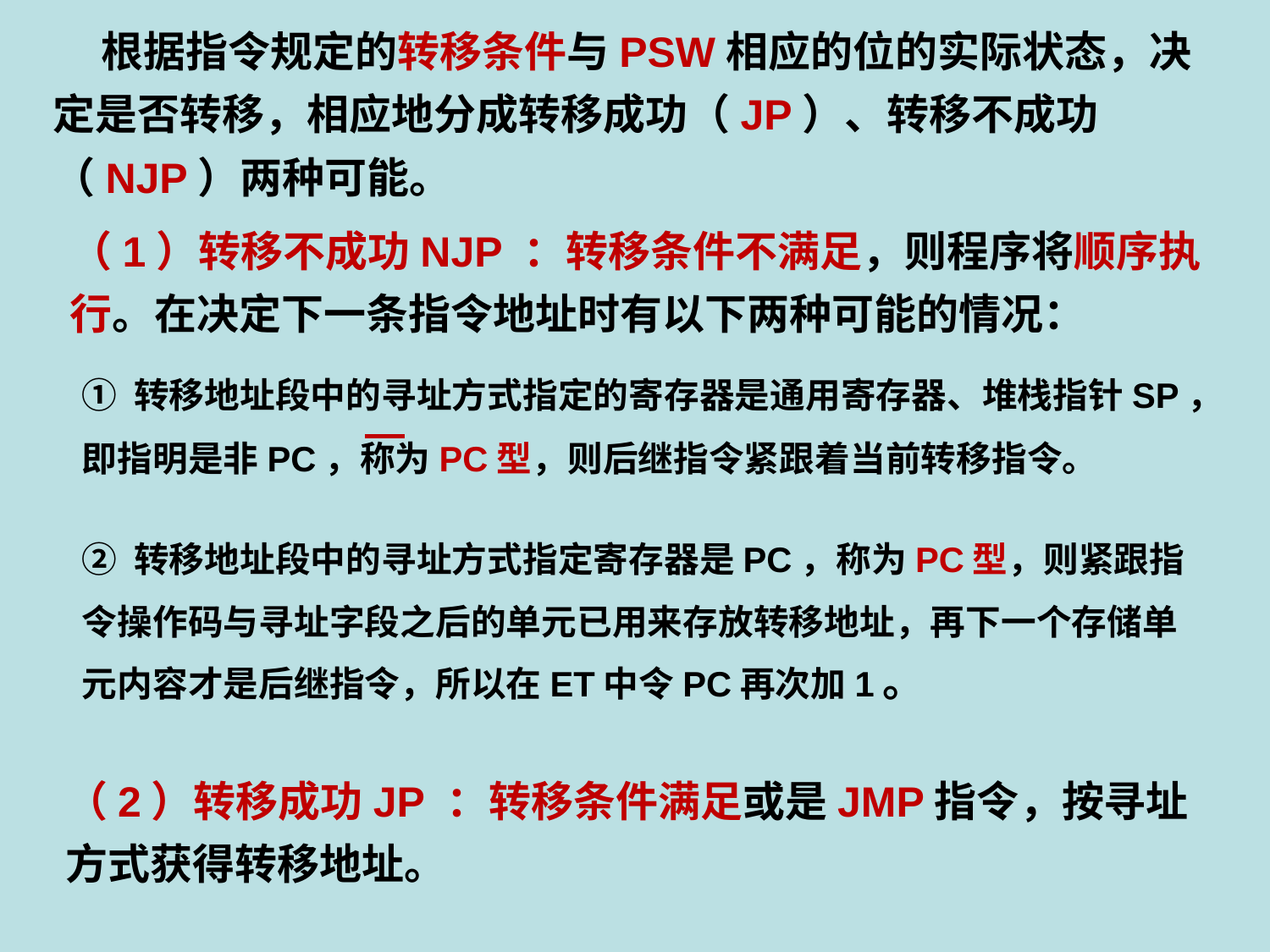

根据指令规定的转移条件与PSW相应的位的实际状态，决定是否转移，相应地分成转移成功（JP）、转移不成功（NJP）两种可能。
（1）转移不成功NJP ：转移条件不满足，则程序将顺序执行。在决定下一条指令地址时有以下两种可能的情况：
① 转移地址段中的寻址方式指定的寄存器是通用寄存器、堆栈指针SP，即指明是非PC，称为PC型，则后继指令紧跟着当前转移指令。
② 转移地址段中的寻址方式指定寄存器是PC，称为PC型，则紧跟指令操作码与寻址字段之后的单元已用来存放转移地址，再下一个存储单元内容才是后继指令，所以在ET中令PC再次加1。
（2）转移成功JP ：转移条件满足或是JMP指令，按寻址方式获得转移地址。